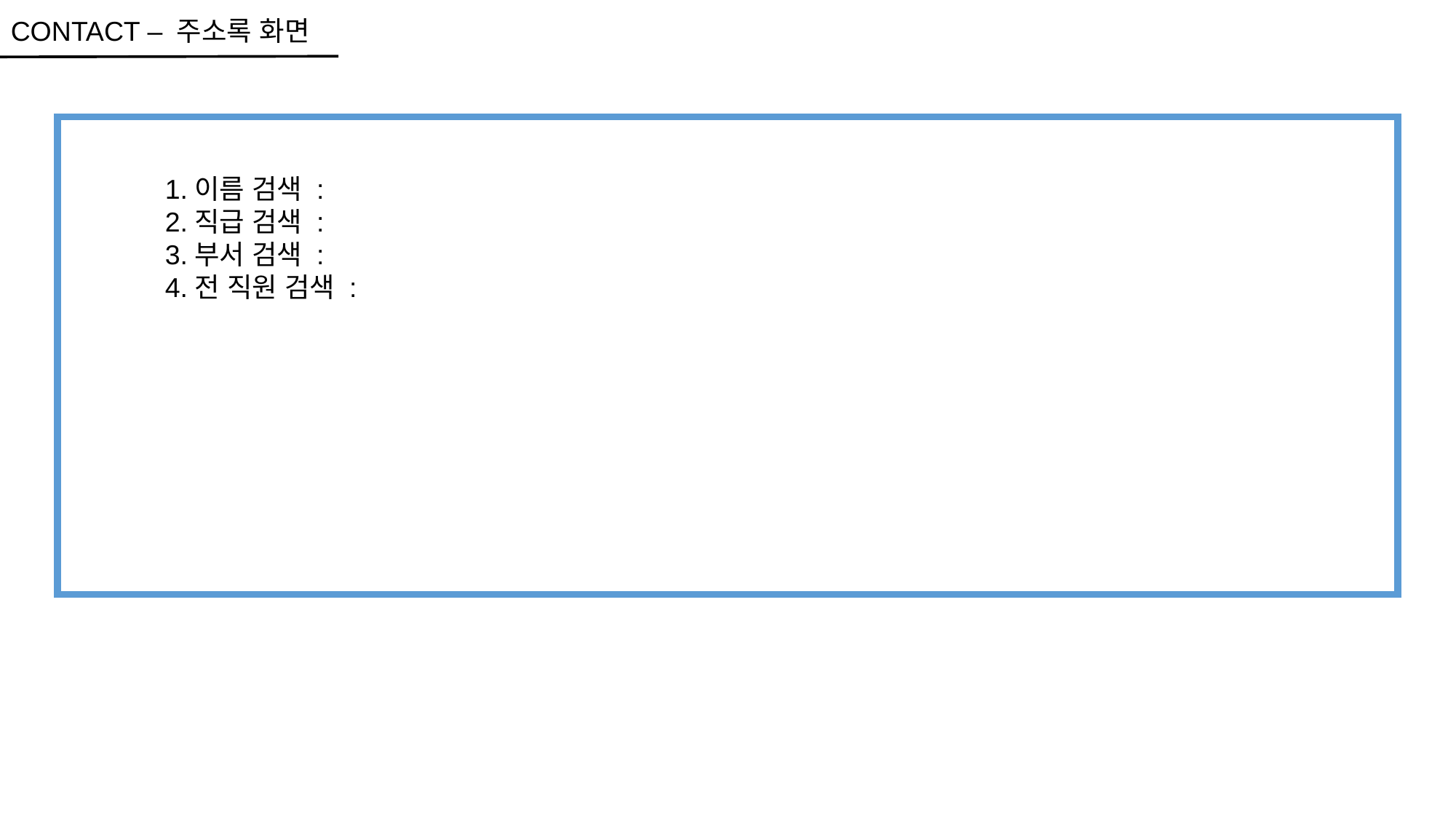

CONTACT – 주소록 화면

1.이름 검색 :
2.직급 검색 :
3.부서 검색 :
4.전 직원 검색 :